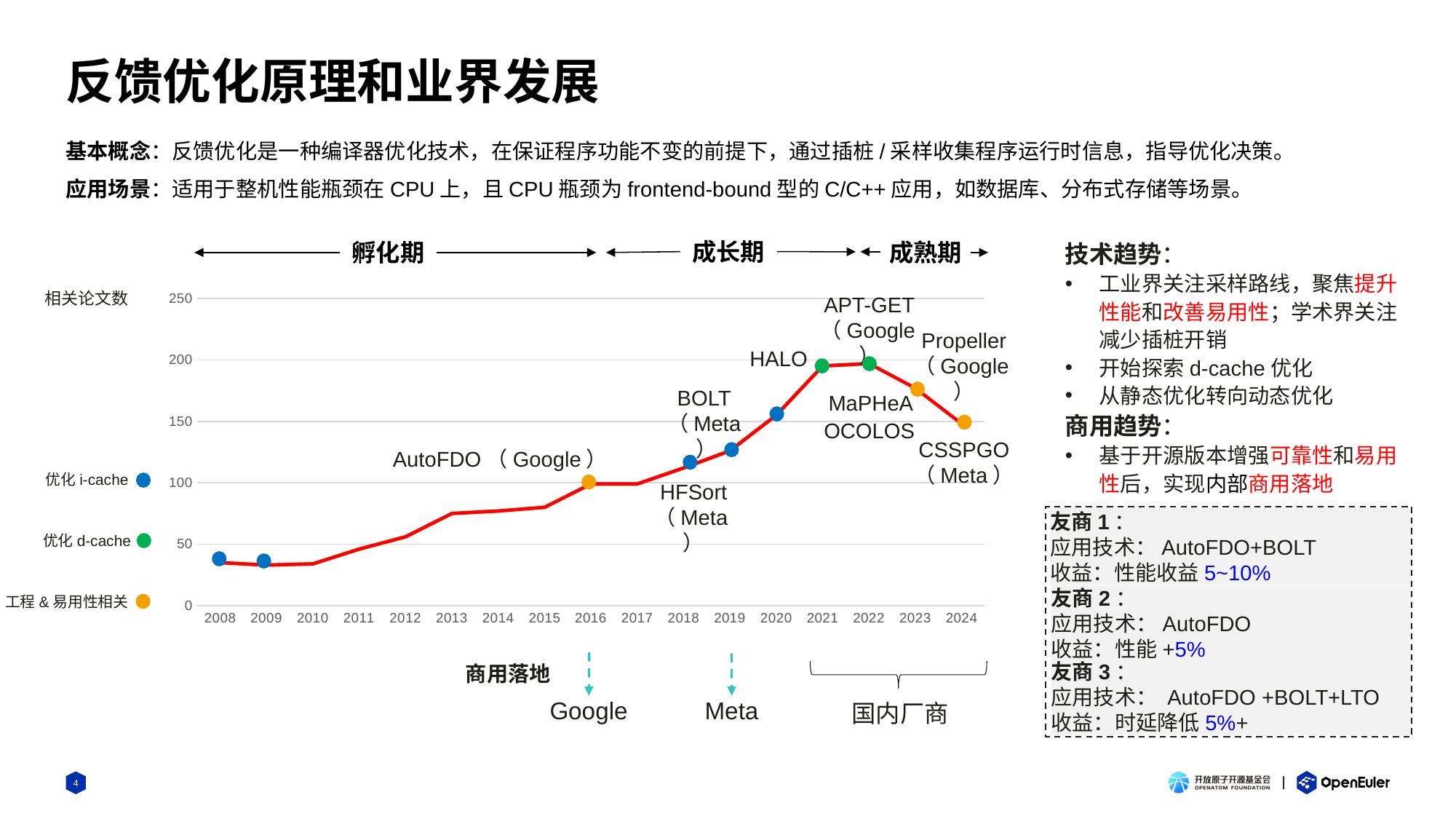

# 反馈优化原理和业界发展
基本概念：反馈优化是一种编译器优化技术，在保证程序功能不变的前提下，通过插桩/采样收集程序运行时信息，指导优化决策。
应用场景：适用于整机性能瓶颈在CPU上，且CPU瓶颈为frontend-bound型的C/C++应用，如数据库、分布式存储等场景。
技术趋势：
工业界关注采样路线，聚焦提升性能和改善易用性；学术界关注减少插桩开销
开始探索d-cache优化
从静态优化转向动态优化
商用趋势：
基于开源版本增强可靠性和易用性后，实现内部商用落地
成长期
孵化期
成熟期

[unsupported chart]

相关论文数
APT-GET
（Google）
Propeller
（Google）
HALO

BOLT（Meta）
MaPHeA

OCOLOS
CSSPGO
（Meta）

AutoFDO（Google）

优化i-cache

HFSort
（Meta）
优化d-cache

工程&易用性相关

商用落地
Google
Meta
国内厂商

友商1：
应用技术：AutoFDO+BOLT
收益：性能收益5~10%
友商2：
应用技术：AutoFDO
收益：性能+5%
友商3：
应用技术： AutoFDO +BOLT+LTO
收益：时延降低5%+